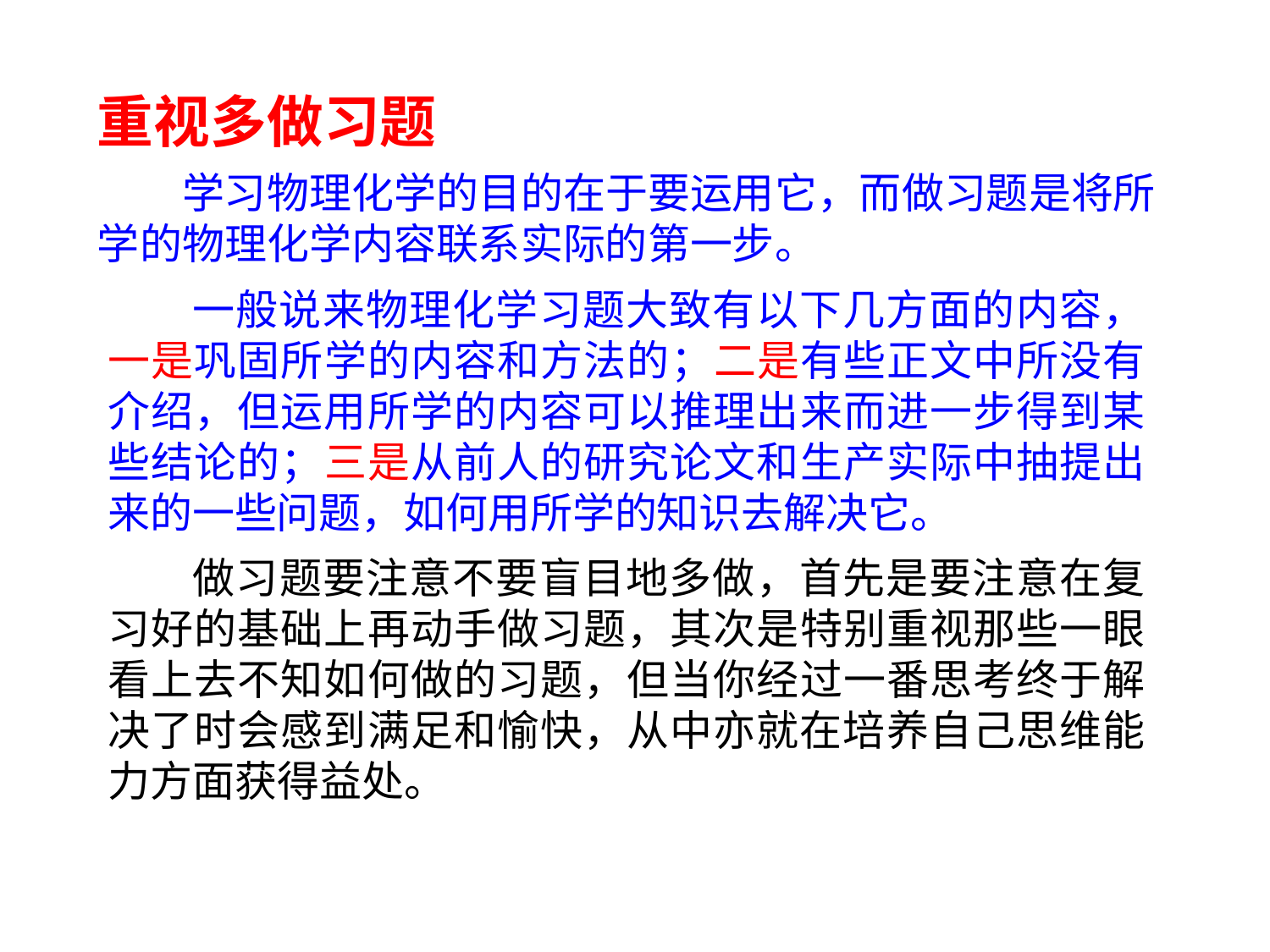

# 重视多做习题
学习物理化学的目的在于要运用它，而做习题是将所 学的物理化学内容联系实际的第一步。
一般说来物理化学习题大致有以下几方面的内容， 一是巩固所学的内容和方法的；二是有些正文中所没有 介绍，但运用所学的内容可以推理出来而进一步得到某 些结论的；三是从前人的研究论文和生产实际中抽提出 来的一些问题，如何用所学的知识去解决它。
做习题要注意不要盲目地多做，首先是要注意在复 习好的基础上再动手做习题，其次是特别重视那些一眼 看上去不知如何做的习题，但当你经过一番思考终于解 决了时会感到满足和愉快，从中亦就在培养自己思维能 力方面获得益处。